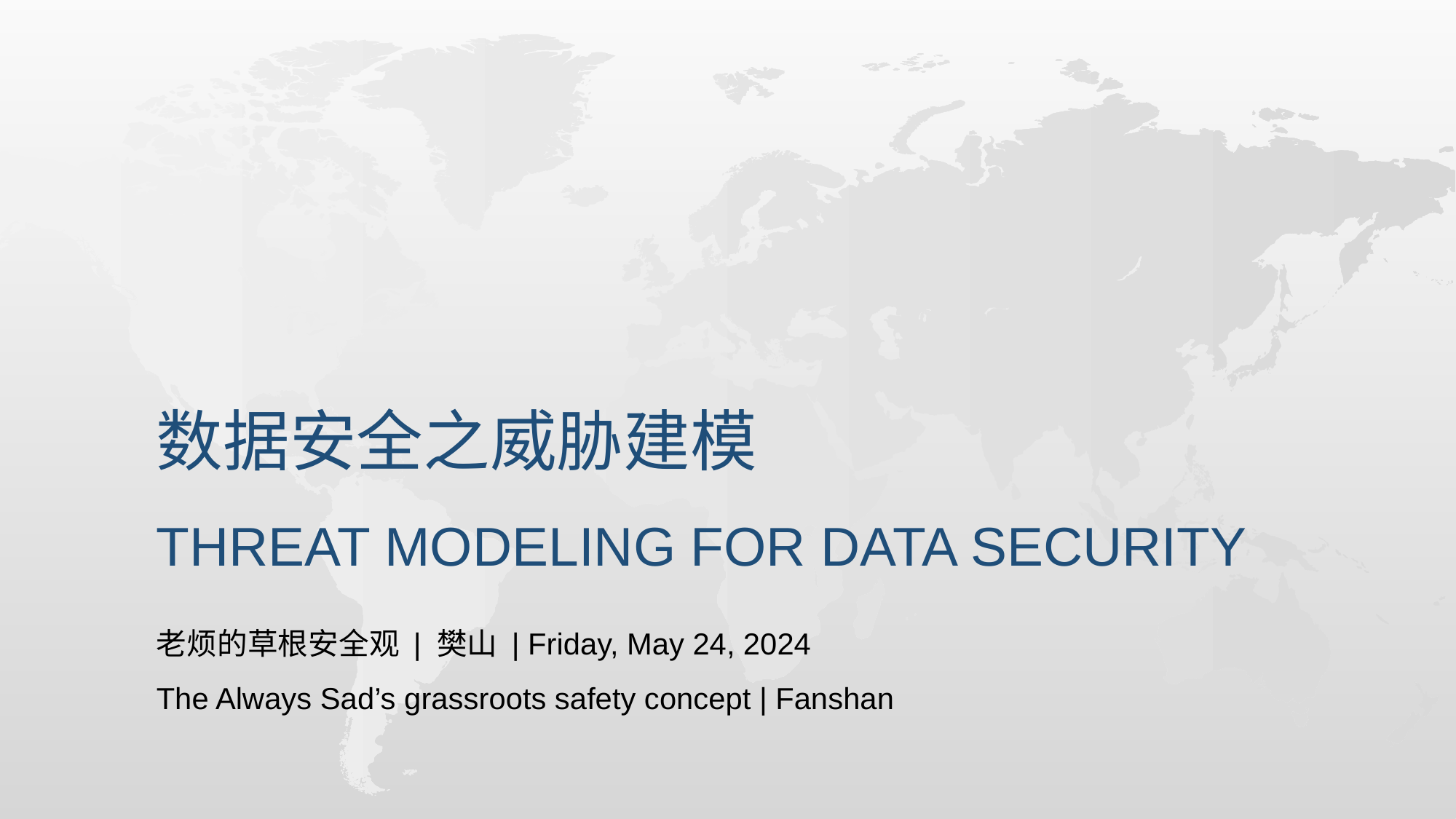

# 数据安全之威胁建模 Threat modeling for data security
老烦的草根安全观 | 樊山 | Friday, May 24, 2024
The Always Sad’s grassroots safety concept | Fanshan